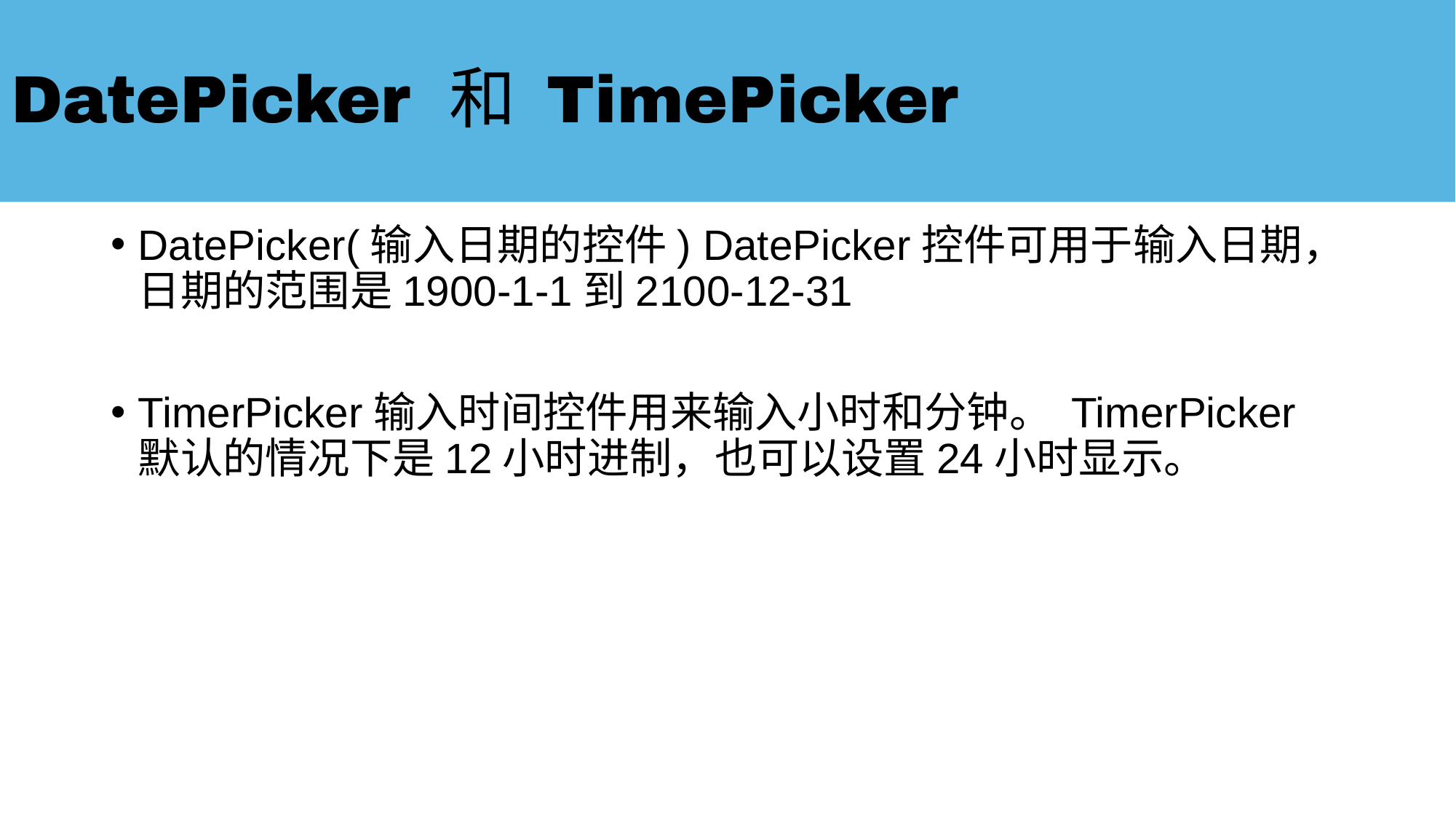

# DatePicker 和 TimePicker
DatePicker(输入日期的控件) DatePicker控件可用于输入日期，日期的范围是1900-1-1到2100-12-31

TimerPicker输入时间控件用来输入小时和分钟。 TimerPicker默认的情况下是12小时进制，也可以设置24小时显示。